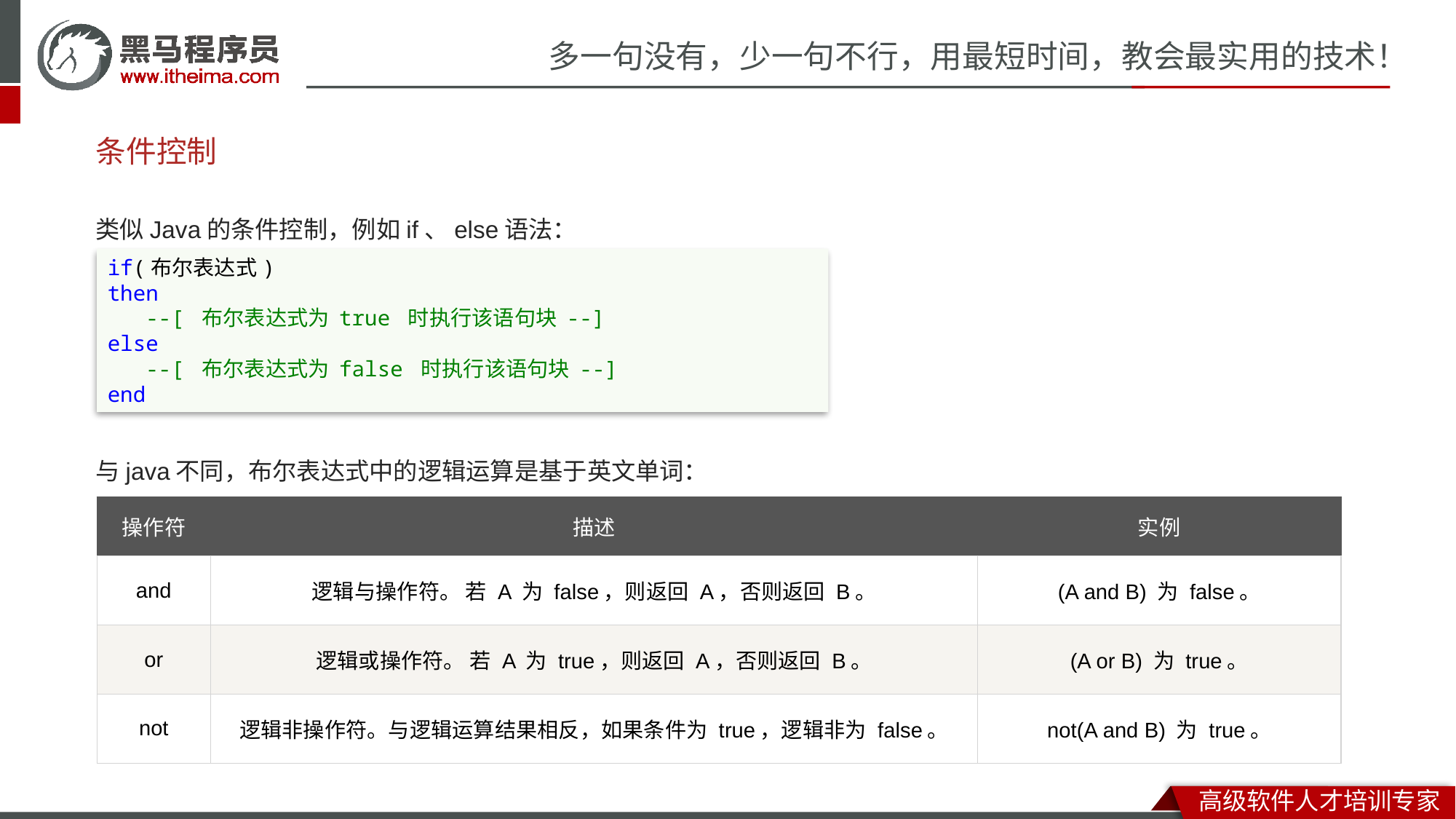

# 条件控制
类似Java的条件控制，例如if、else语法：

与java不同，布尔表达式中的逻辑运算是基于英文单词：
if(布尔表达式)
then
   --[ 布尔表达式为 true 时执行该语句块 --]
else
   --[ 布尔表达式为 false 时执行该语句块 --]
end
| 操作符 | 描述 | 实例 |
| --- | --- | --- |
| and | 逻辑与操作符。 若 A 为 false，则返回 A，否则返回 B。 | (A and B) 为 false。 |
| or | 逻辑或操作符。 若 A 为 true，则返回 A，否则返回 B。 | (A or B) 为 true。 |
| not | 逻辑非操作符。与逻辑运算结果相反，如果条件为 true，逻辑非为 false。 | not(A and B) 为 true。 |